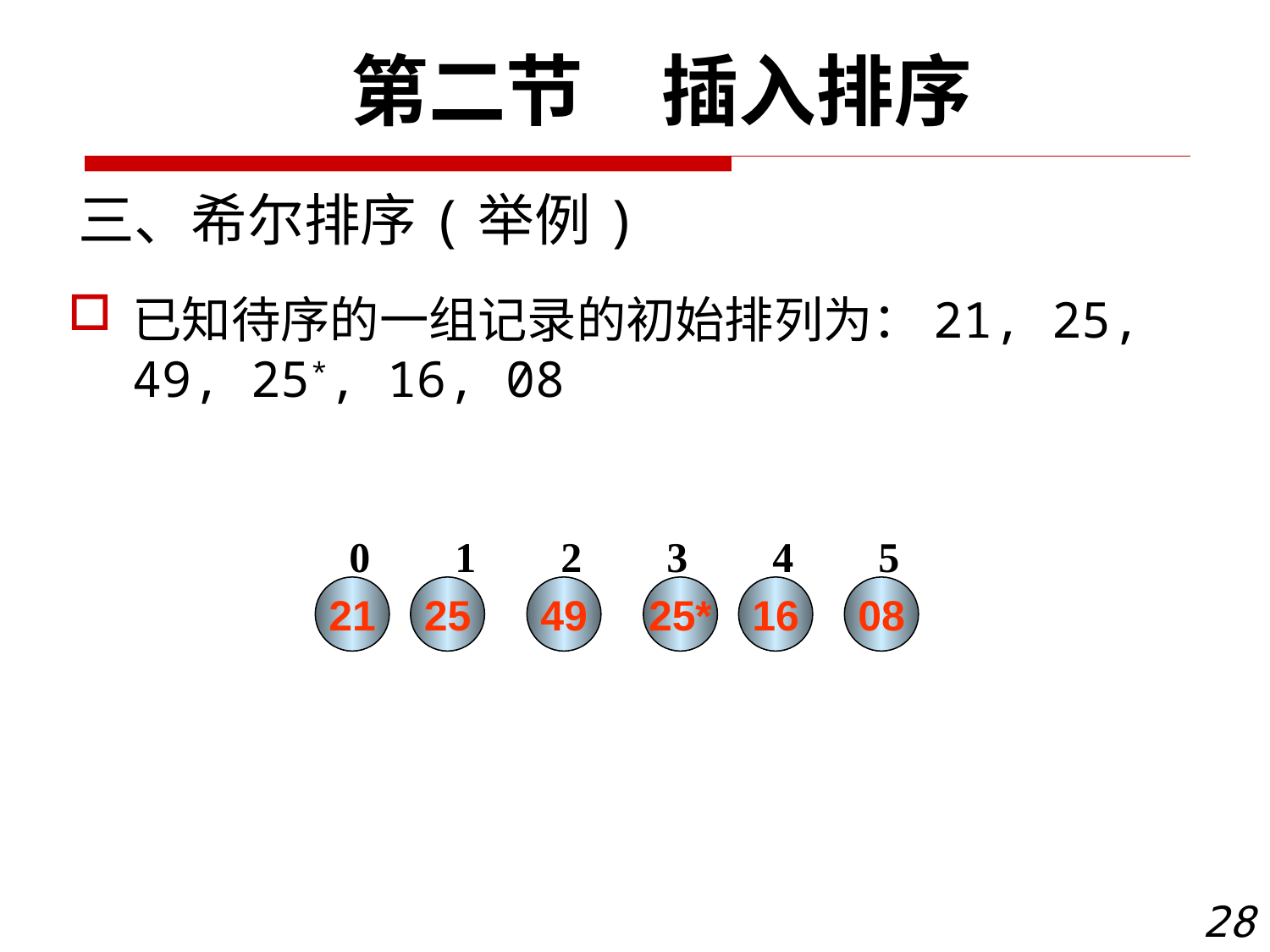

第二节　插入排序
三、希尔排序(举例)
已知待序的一组记录的初始排列为：21, 25, 49, 25*, 16, 08
0        1        2        3        4        5
21
25
49
25*
16
08
28